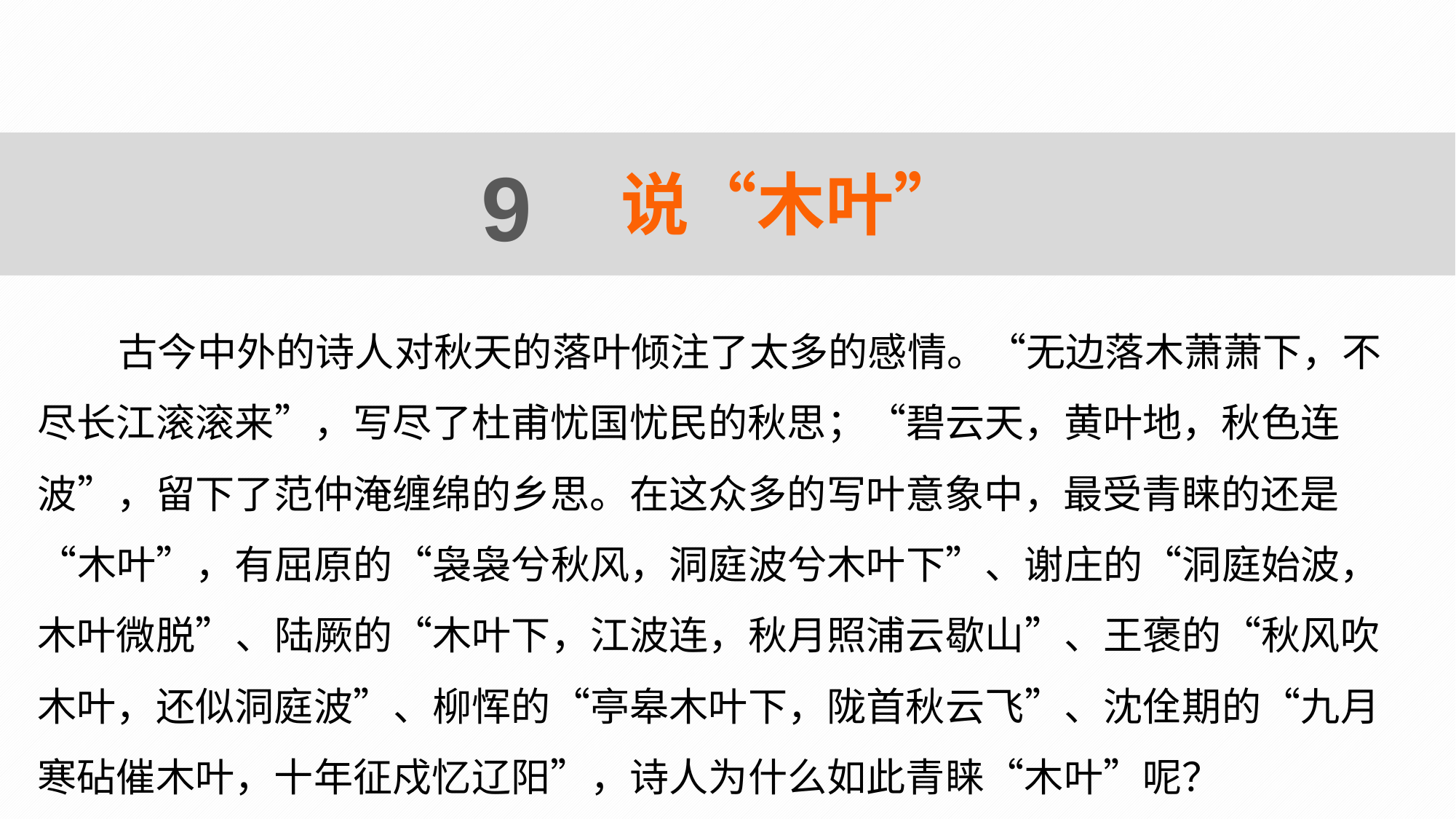

9
说“木叶”
        古今中外的诗人对秋天的落叶倾注了太多的感情。“无边落木萧萧下，不尽长江滚滚来”，写尽了杜甫忧国忧民的秋思；“碧云天，黄叶地，秋色连波”，留下了范仲淹缠绵的乡思。在这众多的写叶意象中，最受青睐的还是“木叶”，有屈原的“袅袅兮秋风，洞庭波兮木叶下”、谢庄的“洞庭始波，木叶微脱”、陆厥的“木叶下，江波连，秋月照浦云歇山”、王褒的“秋风吹木叶，还似洞庭波”、柳恽的“亭皋木叶下，陇首秋云飞”、沈佺期的“九月寒砧催木叶，十年征戍忆辽阳”，诗人为什么如此青睐“木叶”呢？